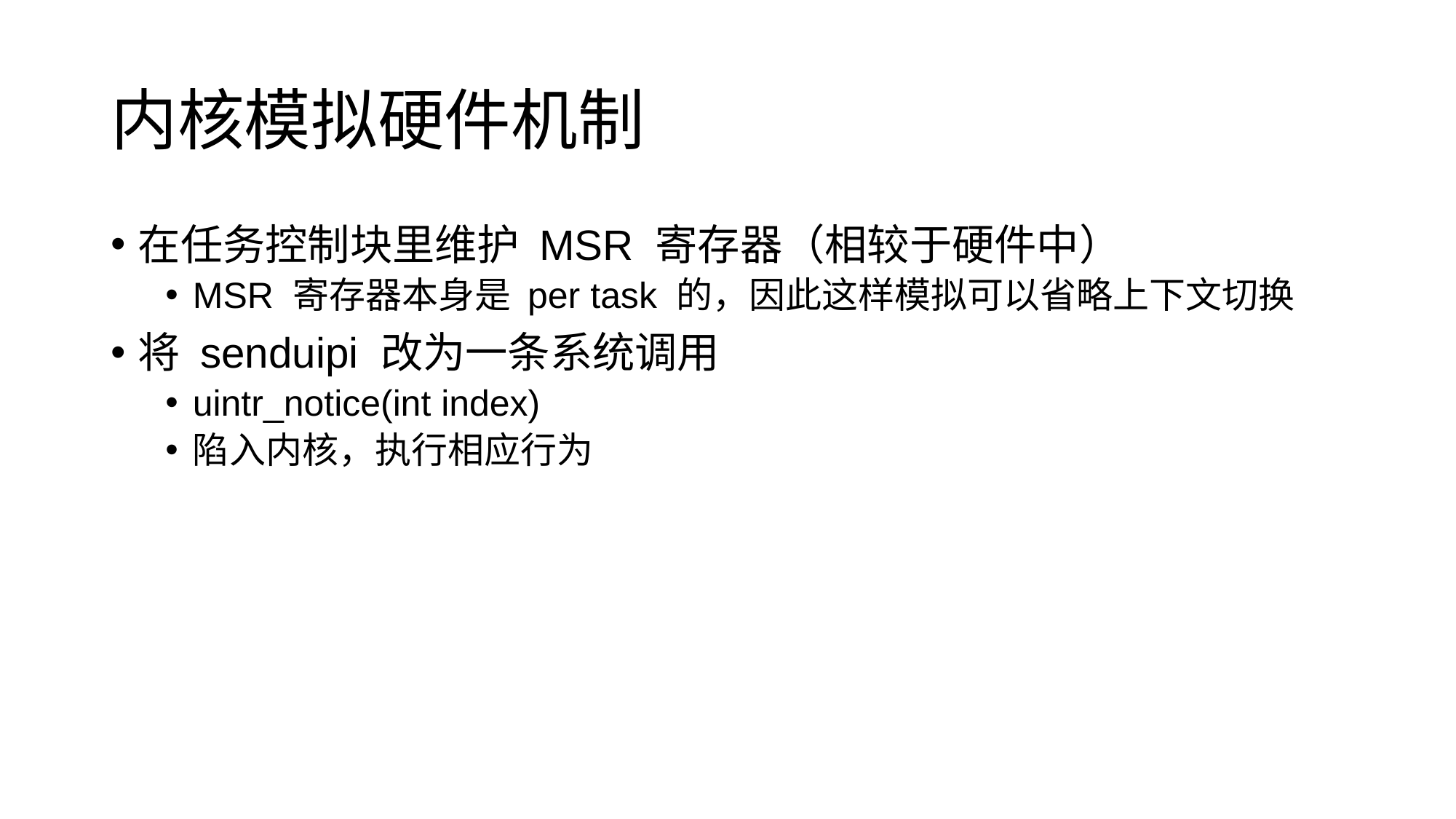

# 内核模拟硬件机制
在任务控制块里维护 MSR 寄存器（相较于硬件中）
MSR 寄存器本身是 per task 的，因此这样模拟可以省略上下文切换
将 senduipi 改为一条系统调用
uintr_notice(int index)
陷入内核，执行相应行为